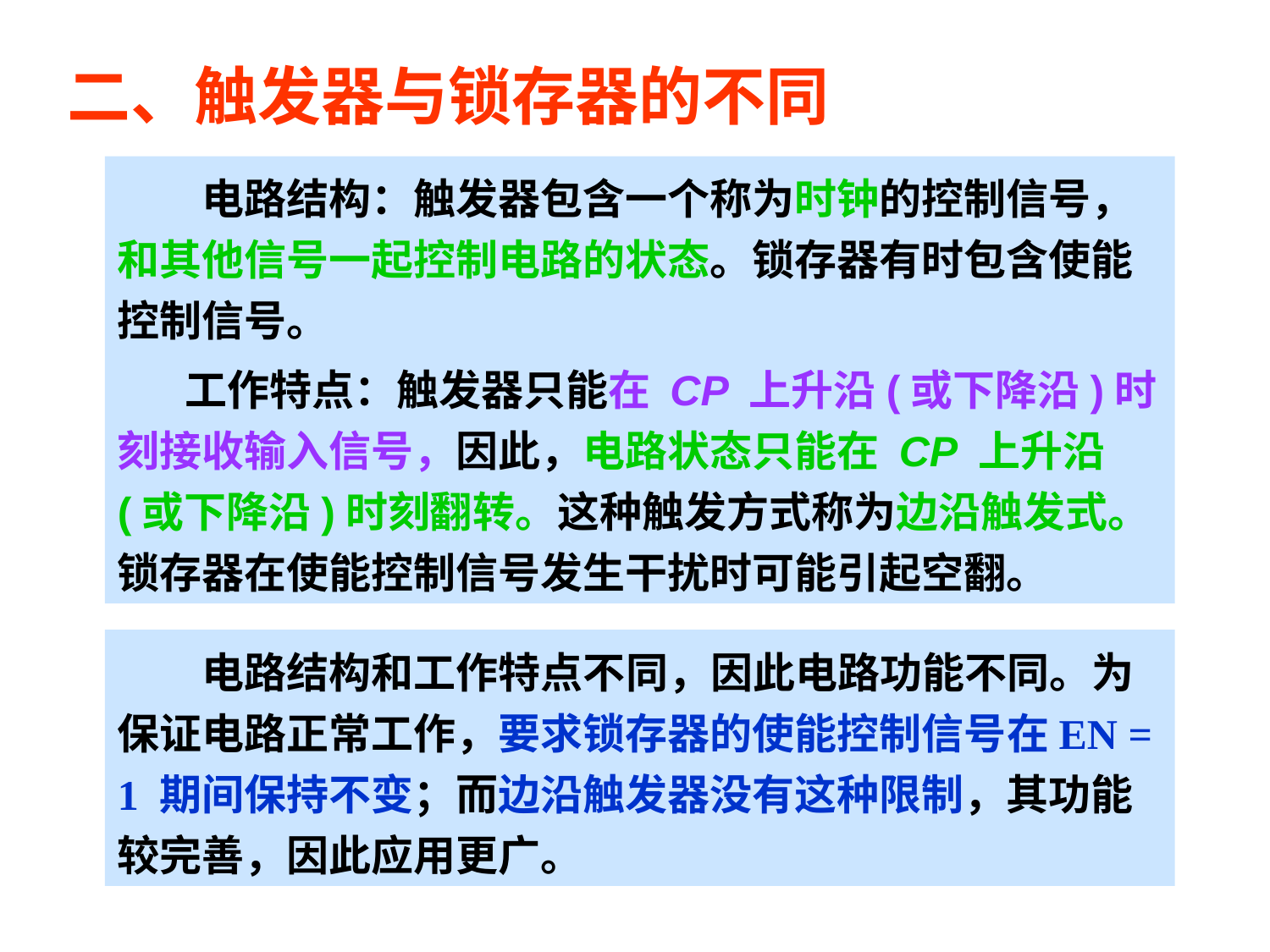

二、触发器与锁存器的不同
　　电路结构：触发器包含一个称为时钟的控制信号，和其他信号一起控制电路的状态。锁存器有时包含使能控制信号。
      工作特点：触发器只能在 CP 上升沿(或下降沿)时刻接收输入信号，因此，电路状态只能在 CP 上升沿(或下降沿)时刻翻转。这种触发方式称为边沿触发式。锁存器在使能控制信号发生干扰时可能引起空翻。
　　电路结构和工作特点不同，因此电路功能不同。为保证电路正常工作，要求锁存器的使能控制信号在EN = 1 期间保持不变；而边沿触发器没有这种限制，其功能较完善，因此应用更广。